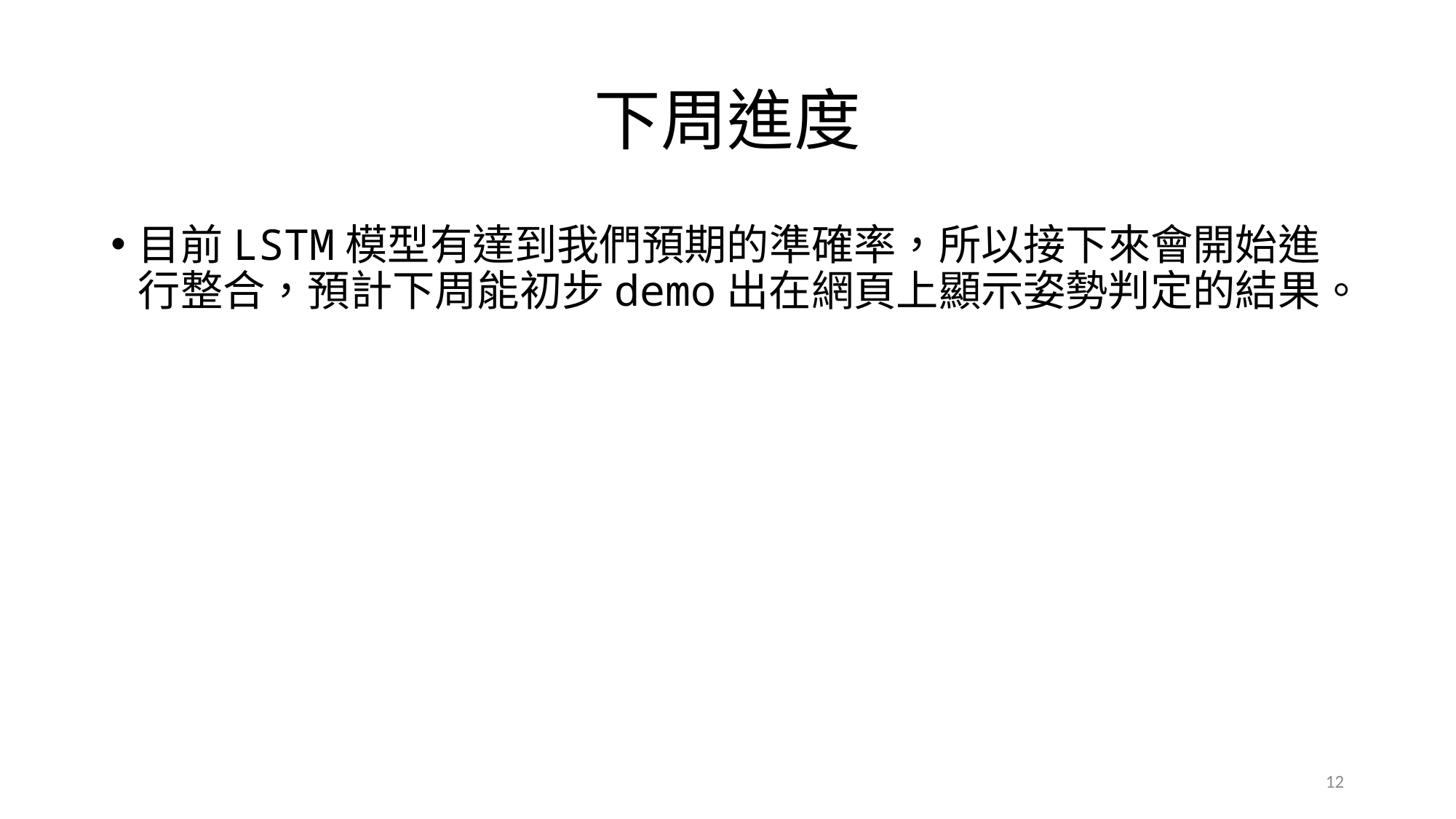

# 下周進度
目前LSTM模型有達到我們預期的準確率，所以接下來會開始進行整合，預計下周能初步demo出在網頁上顯示姿勢判定的結果。
12